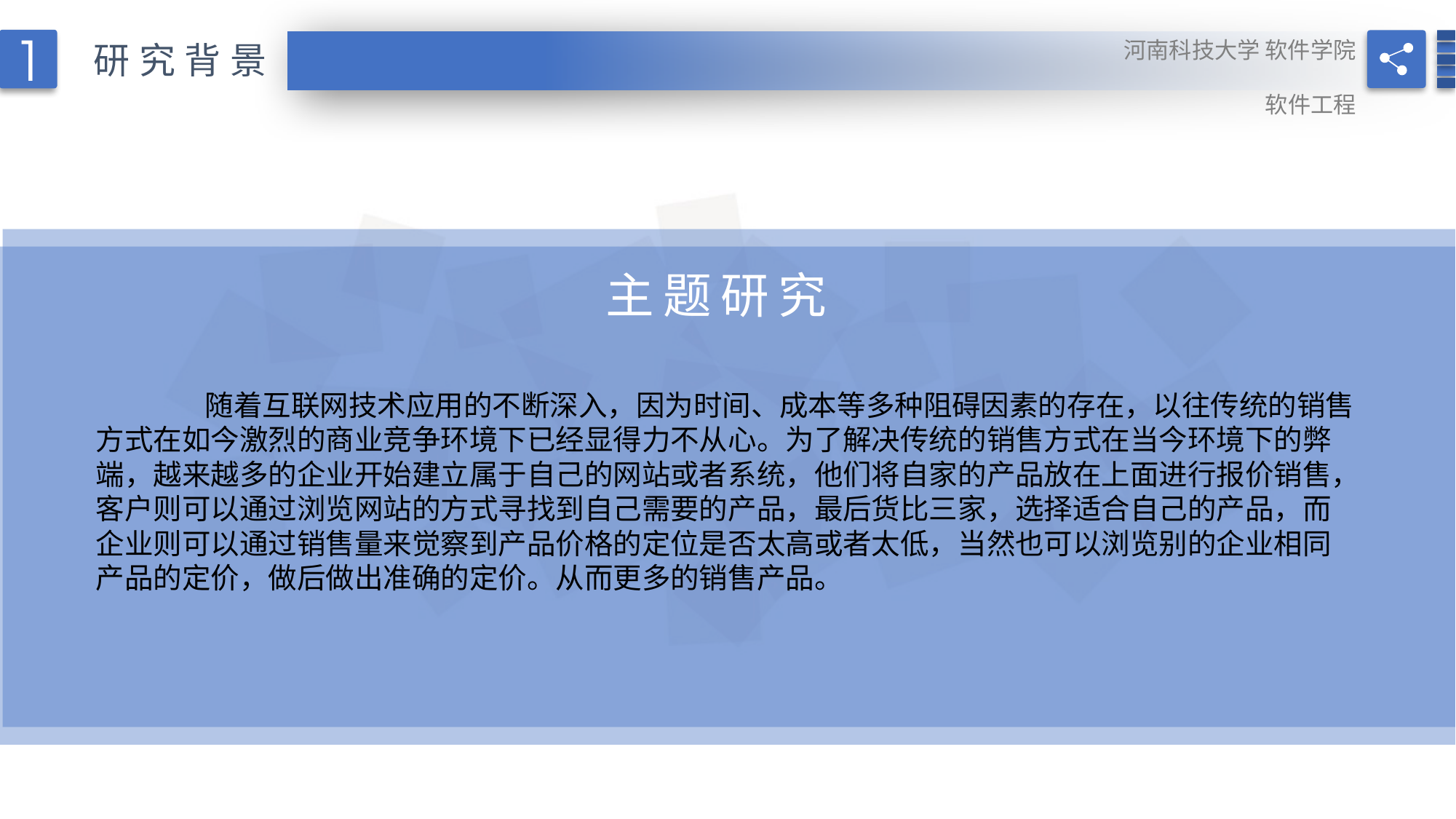

1
河南科技大学 软件学院
软件工程

研究背景

主题研究

	随着互联网技术应用的不断深入，因为时间、成本等多种阻碍因素的存在，以往传统的销售方式在如今激烈的商业竞争环境下已经显得力不从心。为了解决传统的销售方式在当今环境下的弊端，越来越多的企业开始建立属于自己的网站或者系统，他们将自家的产品放在上面进行报价销售，客户则可以通过浏览网站的方式寻找到自己需要的产品，最后货比三家，选择适合自己的产品，而企业则可以通过销售量来觉察到产品价格的定位是否太高或者太低，当然也可以浏览别的企业相同产品的定价，做后做出准确的定价。从而更多的销售产品。